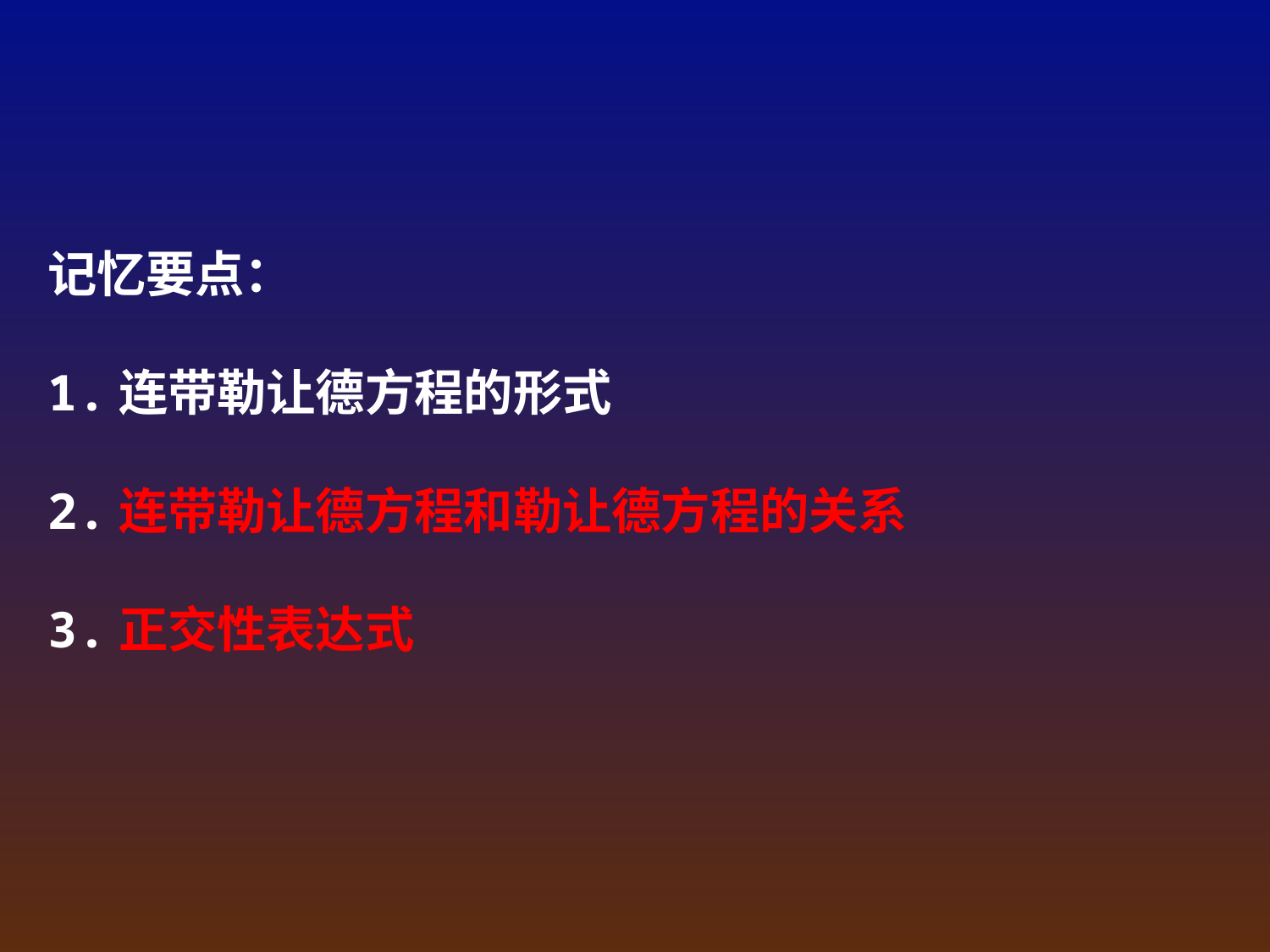

记忆要点：
1.连带勒让德方程的形式
2.连带勒让德方程和勒让德方程的关系
3.正交性表达式